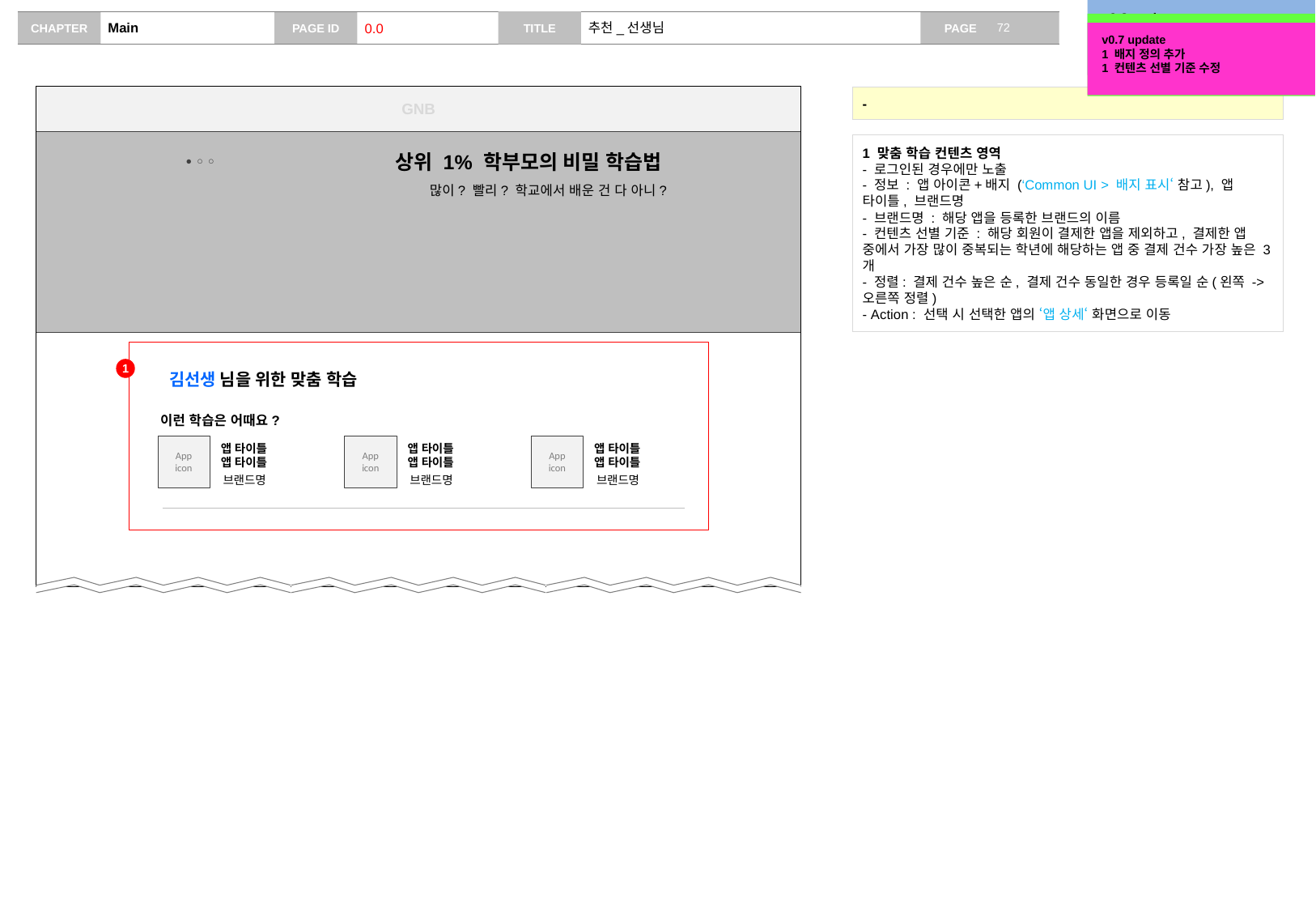

v0.2 update
컨셉 반영
# Main
0.0
추천_선생님
v0.5 update
맞춤 학습 컨텐츠 선별 기준 추가
v0.7 update
1 배지 정의 추가
1 컨텐츠 선별 기준 수정

GNB

-

상위 1% 학부모의 비밀 학습법
●○○
많이? 빨리? 학교에서 배운 건 다 아니?
1 맞춤 학습 컨텐츠 영역
- 로그인된 경우에만 노출
- 정보 : 앱 아이콘+배지 (‘Common UI > 배지 표시‘ 참고), 앱 타이틀, 브랜드명
- 브랜드명 : 해당 앱을 등록한 브랜드의 이름
- 컨텐츠 선별 기준 : 해당 회원이 결제한 앱을 제외하고, 결제한 앱 중에서 가장 많이 중복되는 학년에 해당하는 앱 중 결제 건수 가장 높은 3개
- 정렬: 결제 건수 높은 순, 결제 건수 동일한 경우 등록일 순(왼쪽 -> 오른쪽 정렬)
- Action : 선택 시 선택한 앱의 ‘앱 상세‘ 화면으로 이동

1
김선생 님을 위한 맞춤 학습
이런 학습은 어때요?
App
icon
앱 타이틀
앱 타이틀
브랜드명
App
icon
앱 타이틀
앱 타이틀
브랜드명
App
icon
앱 타이틀
앱 타이틀
브랜드명